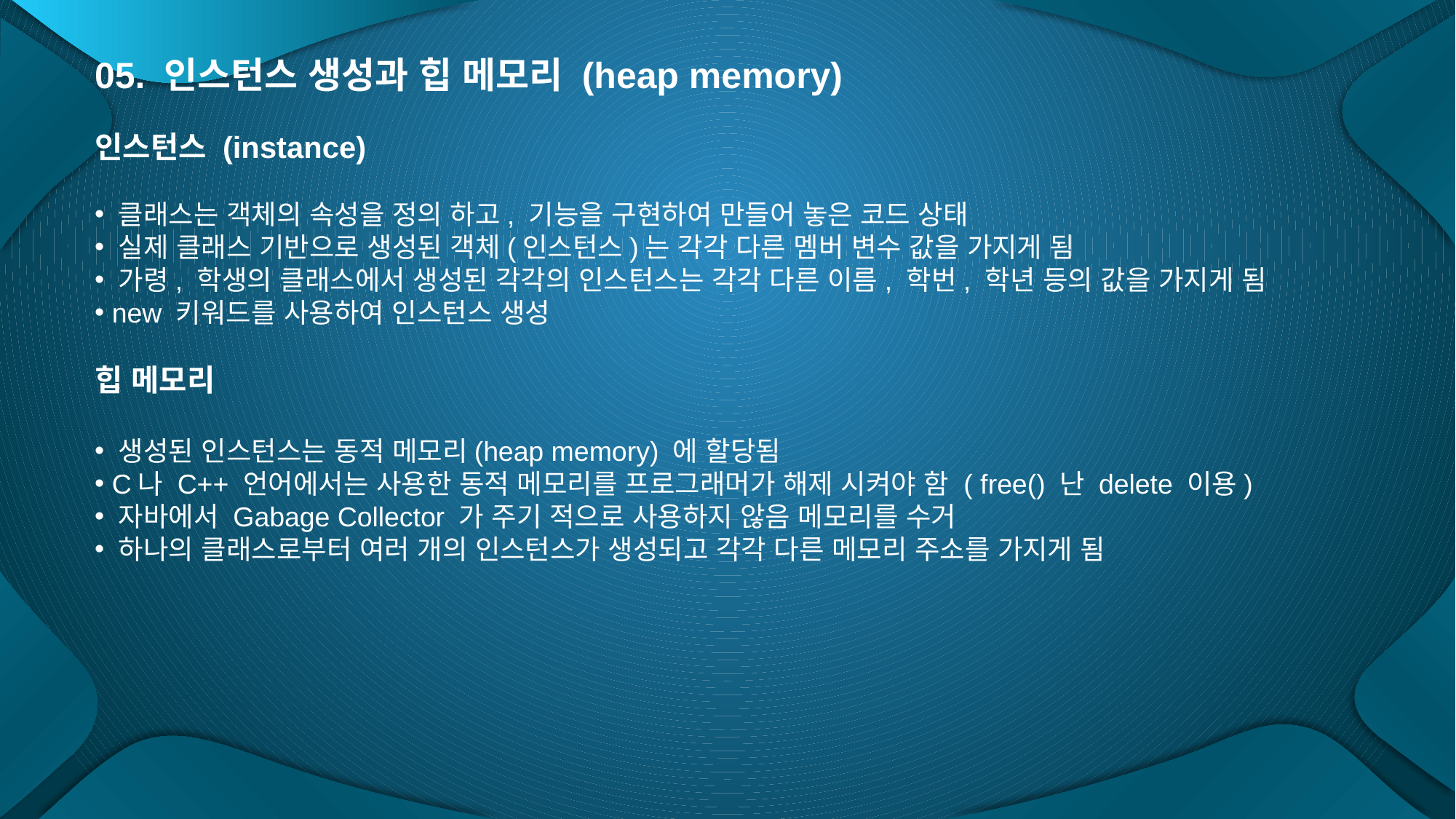

05. 인스턴스 생성과 힙 메모리 (heap memory)

인스턴스 (instance)

 클래스는 객체의 속성을 정의 하고, 기능을 구현하여 만들어 놓은 코드 상태
 실제 클래스 기반으로 생성된 객체(인스턴스)는 각각 다른 멤버 변수 값을 가지게 됨
 가령, 학생의 클래스에서 생성된 각각의 인스턴스는 각각 다른 이름, 학번, 학년 등의 값을 가지게 됨
 new 키워드를 사용하여 인스턴스 생성

힙 메모리

 생성된 인스턴스는 동적 메모리(heap memory) 에 할당됨
 C나 C++ 언어에서는 사용한 동적 메모리를 프로그래머가 해제 시켜야 함 ( free() 난 delete 이용)
 자바에서 Gabage Collector 가 주기 적으로 사용하지 않음 메모리를 수거
 하나의 클래스로부터 여러 개의 인스턴스가 생성되고 각각 다른 메모리 주소를 가지게 됨